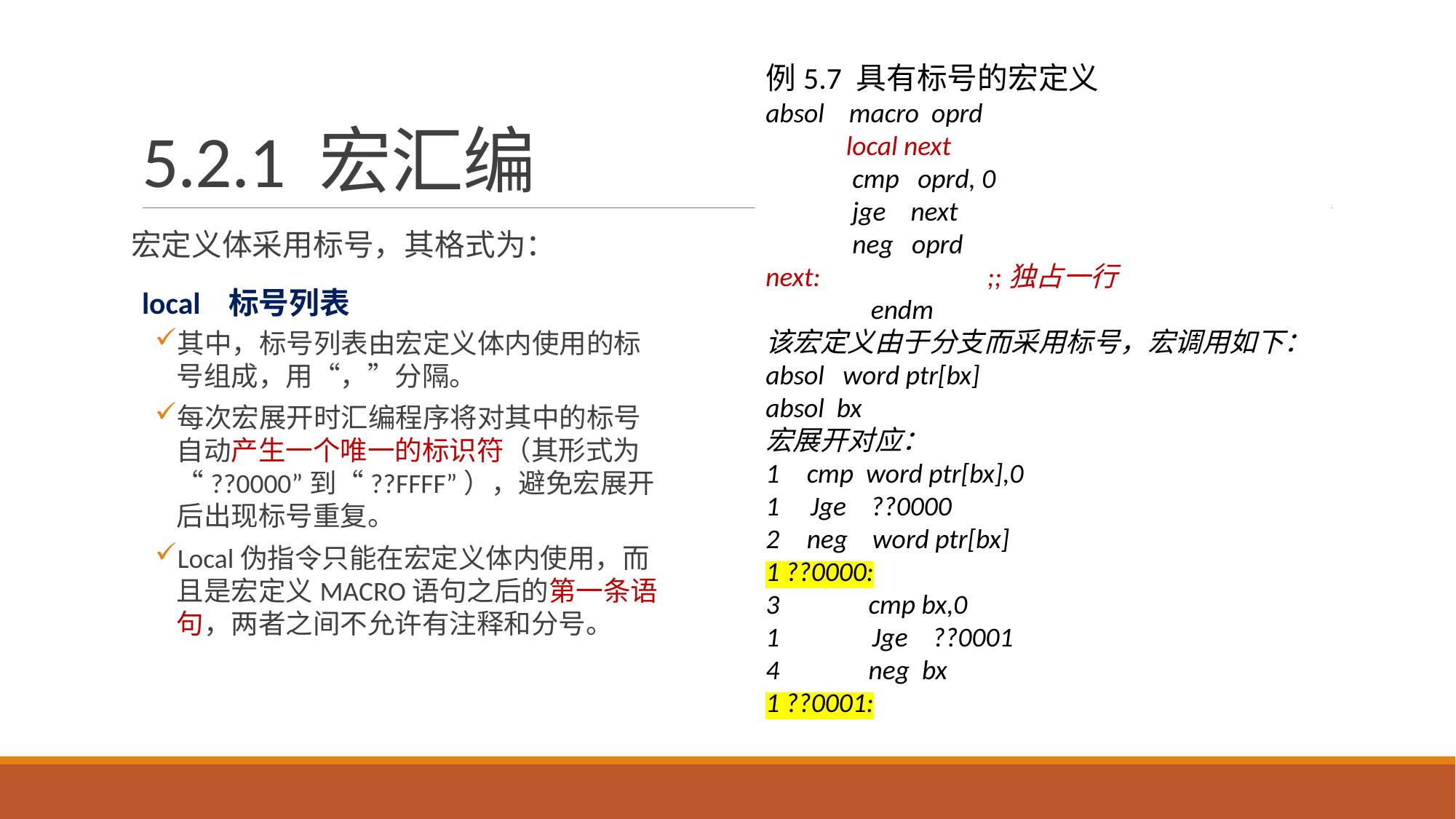

# 5.2.1 宏汇编
例5.7 具有标号的宏定义
absol    macro  oprd
             local next
              cmp   oprd, 0
              jge    next
              neg   oprd
next:                           ;;独占一行
                 endm
该宏定义由于分支而采用标号，宏调用如下：
absol   word ptr[bx]
absol  bx
宏展开对应：
cmp  word ptr[bx],0
1     Jge    ??0000
neg    word ptr[bx]
1 ??0000:
          cmp bx,0
1               Jge    ??0001
          neg  bx
1 ??0001:
宏定义体采用标号，其格式为：
local   标号列表
其中，标号列表由宏定义体内使用的标号组成，用“，”分隔。
每次宏展开时汇编程序将对其中的标号自动产生一个唯一的标识符（其形式为“??0000”到“??FFFF”），避免宏展开后出现标号重复。
Local伪指令只能在宏定义体内使用，而且是宏定义MACRO语句之后的第一条语句，两者之间不允许有注释和分号。